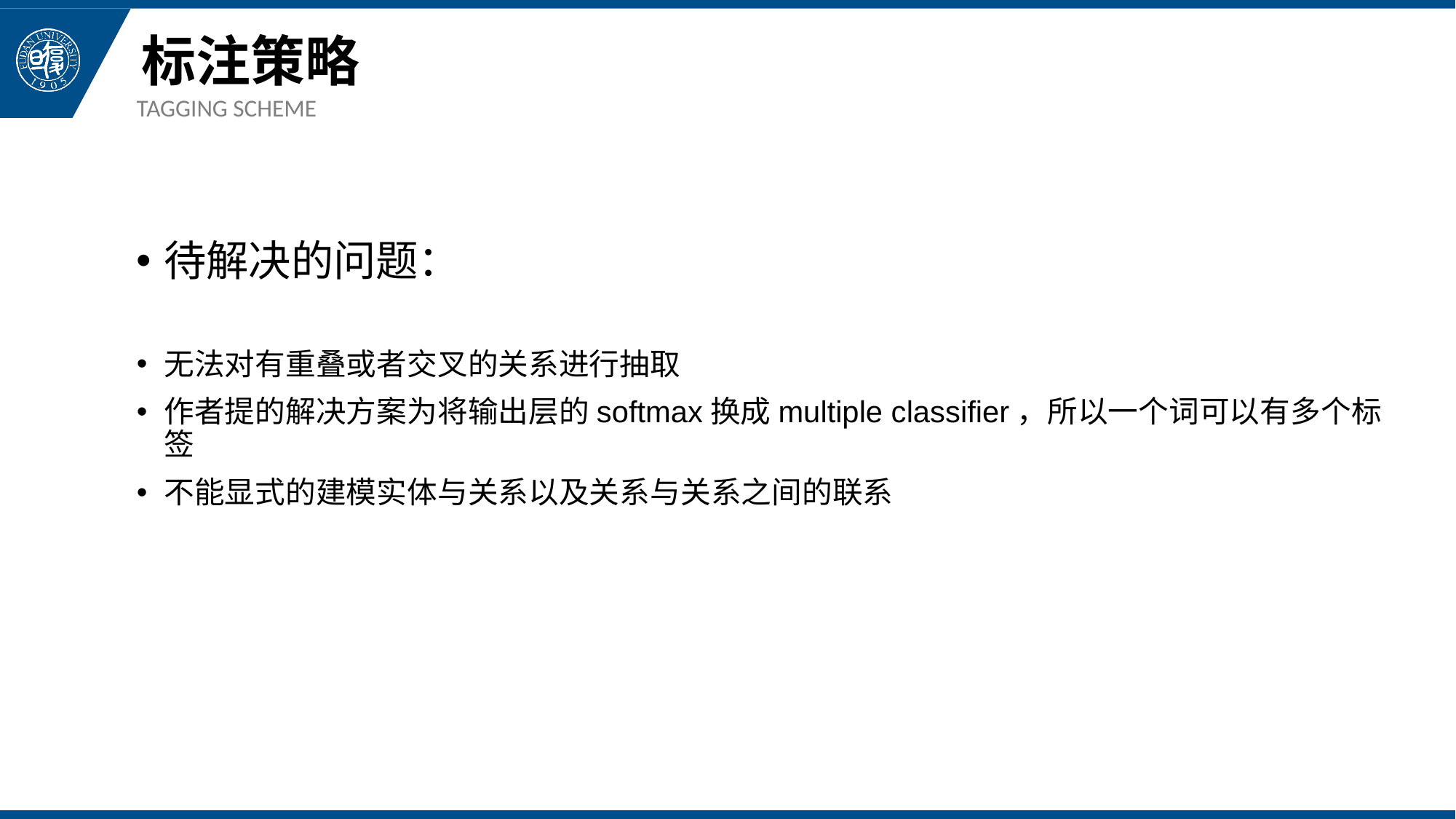

# 标注策略
TAGGING SCHEME

待解决的问题：

无法对有重叠或者交叉的关系进行抽取
作者提的解决方案为将输出层的softmax换成multiple classifier，所以一个词可以有多个标签
不能显式的建模实体与关系以及关系与关系之间的联系